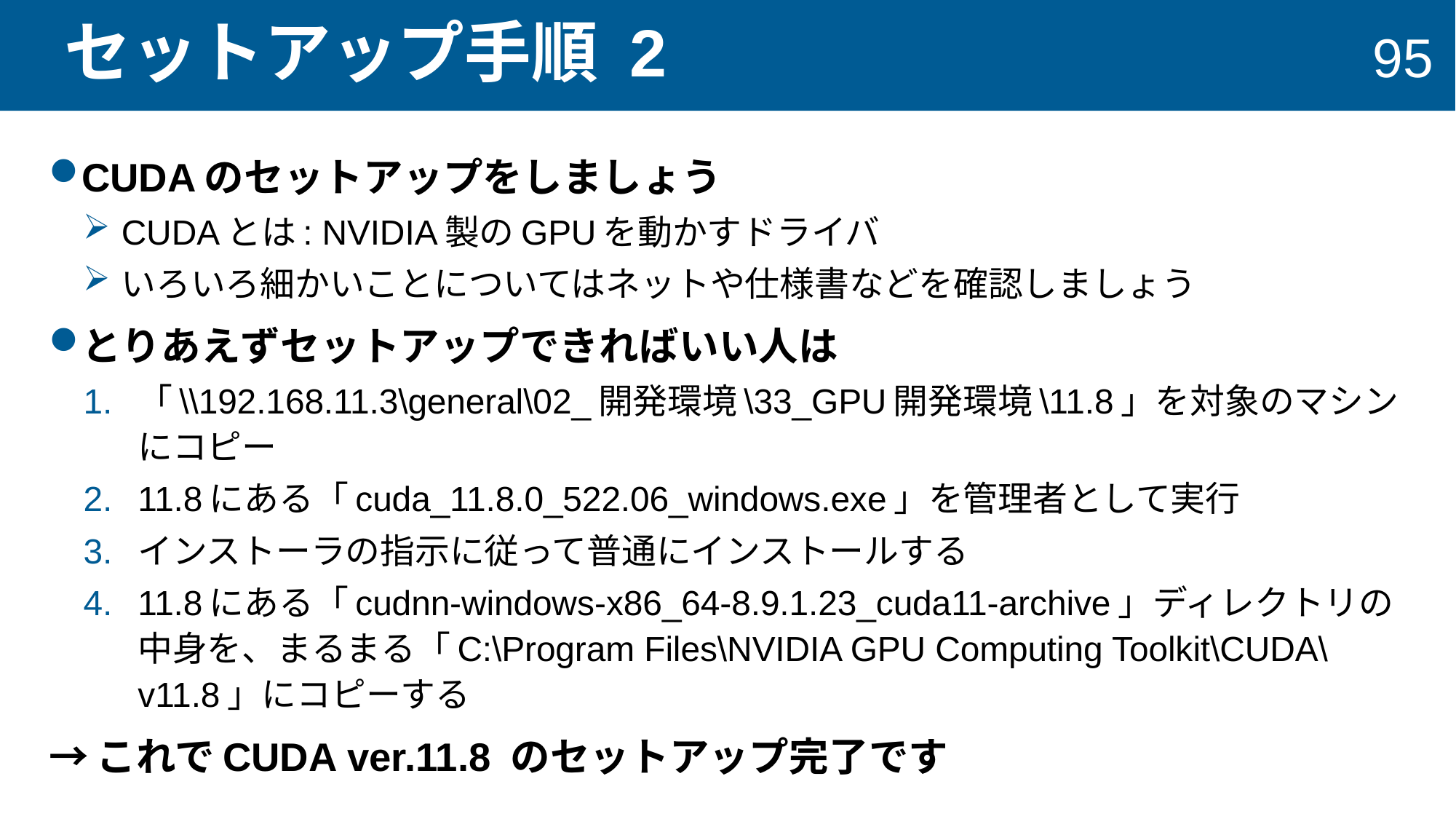

# セットアップ手順 2
95
CUDAのセットアップをしましょう
CUDAとは: NVIDIA製のGPUを動かすドライバ
いろいろ細かいことについてはネットや仕様書などを確認しましょう
とりあえずセットアップできればいい人は
「\\192.168.11.3\general\02_開発環境\33_GPU開発環境\11.8」を対象のマシンにコピー
11.8にある「cuda_11.8.0_522.06_windows.exe」を管理者として実行
インストーラの指示に従って普通にインストールする
11.8にある「cudnn-windows-x86_64-8.9.1.23_cuda11-archive」ディレクトリの中身を、まるまる「C:\Program Files\NVIDIA GPU Computing Toolkit\CUDA\v11.8」にコピーする
→これでCUDA ver.11.8 のセットアップ完了です